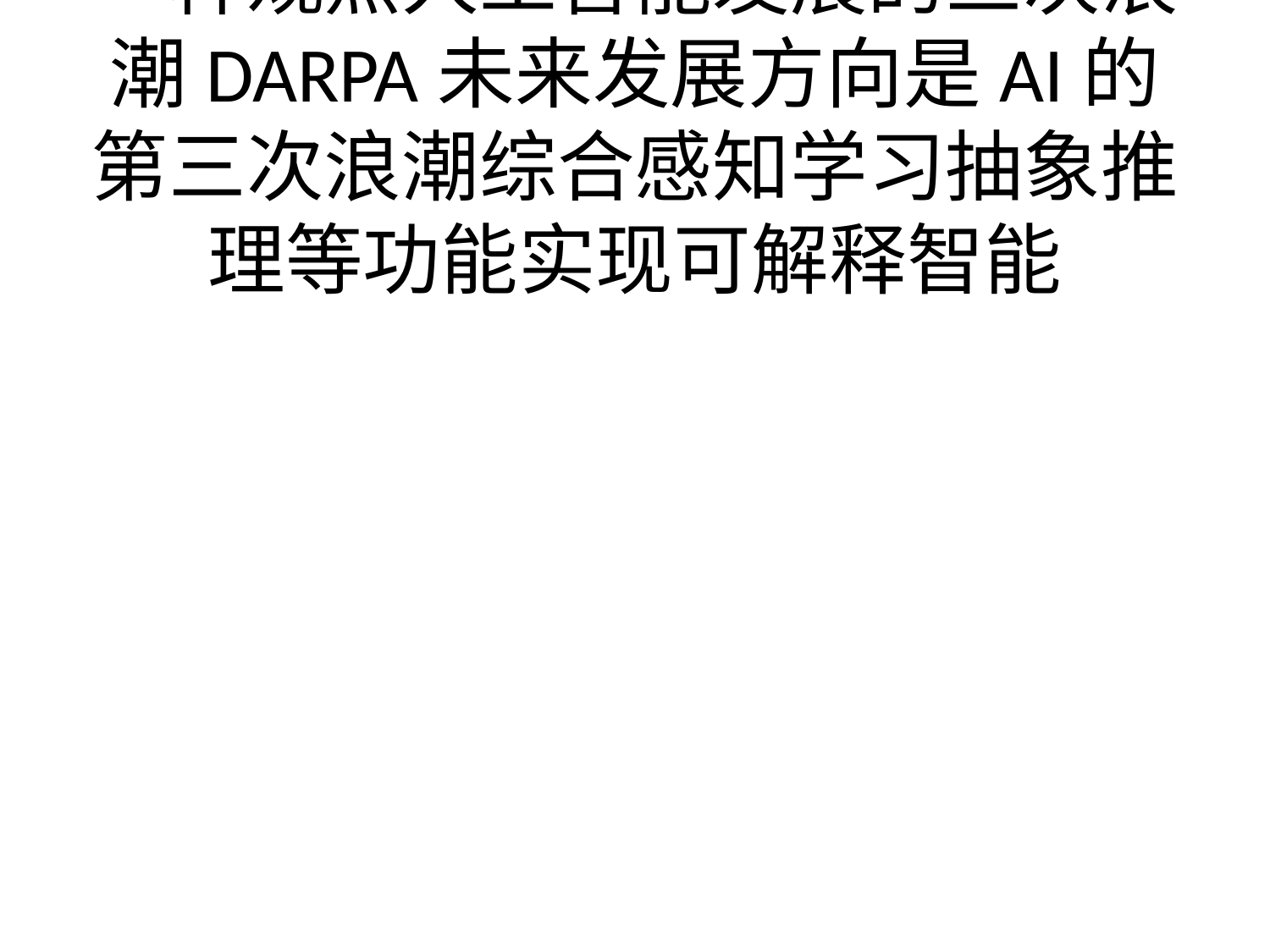

# 一种观点人工智能发展的三次浪潮DARPA未来发展方向是AI的第三次浪潮综合感知学习抽象推理等功能实现可解释智能